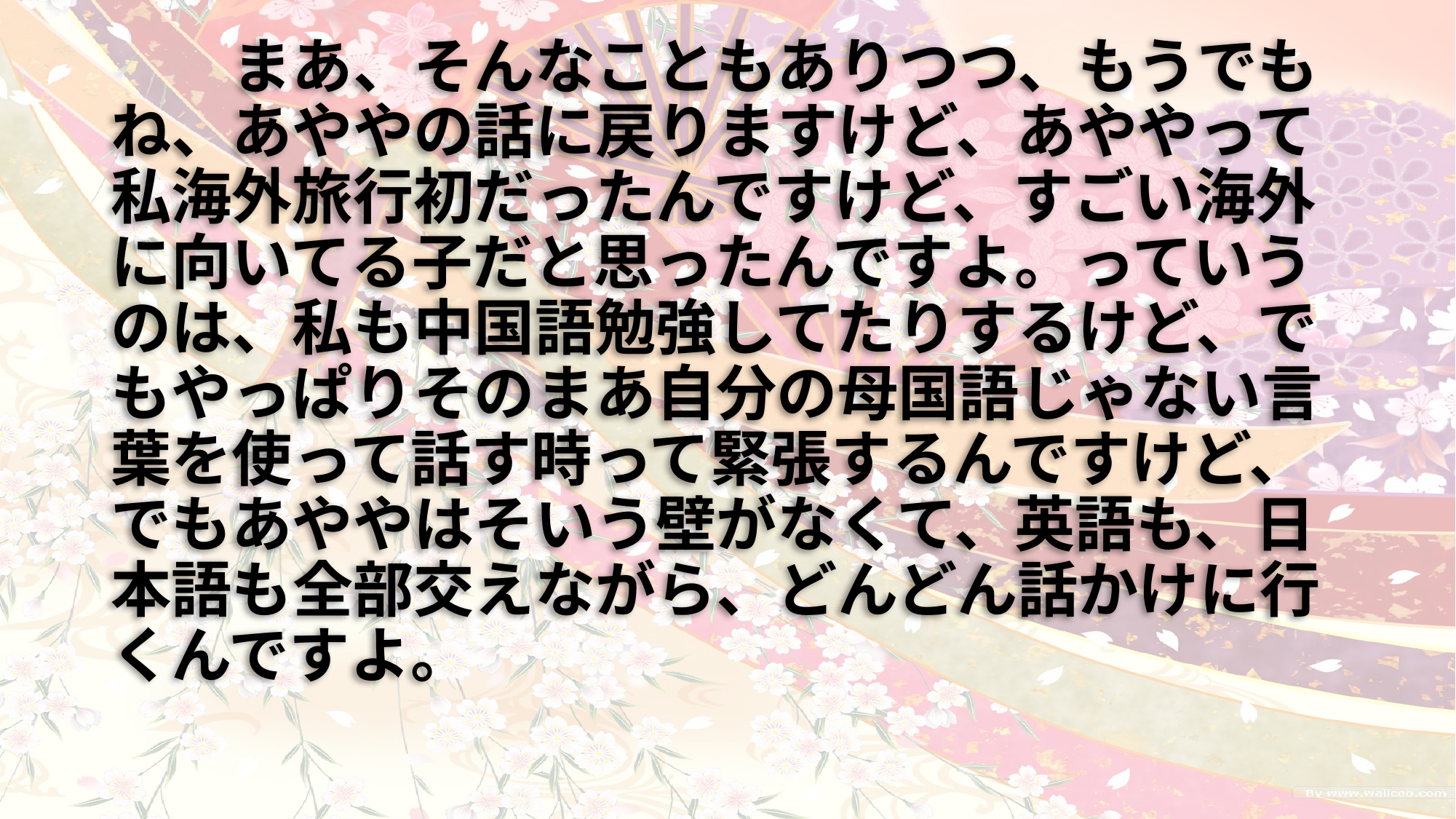

まあ、そんなこともありつつ、もうでもね、あややの話に戻りますけど、あややって私海外旅行初だったんですけど、すごい海外に向いてる子だと思ったんですよ。っていうのは、私も中国語勉強してたりするけど、でもやっぱりそのまあ自分の母国語じゃない言葉を使って話す時って緊張するんですけど、でもあややはそいう壁がなくて、英語も、日本語も全部交えながら、どんどん話かけに行くんですよ。